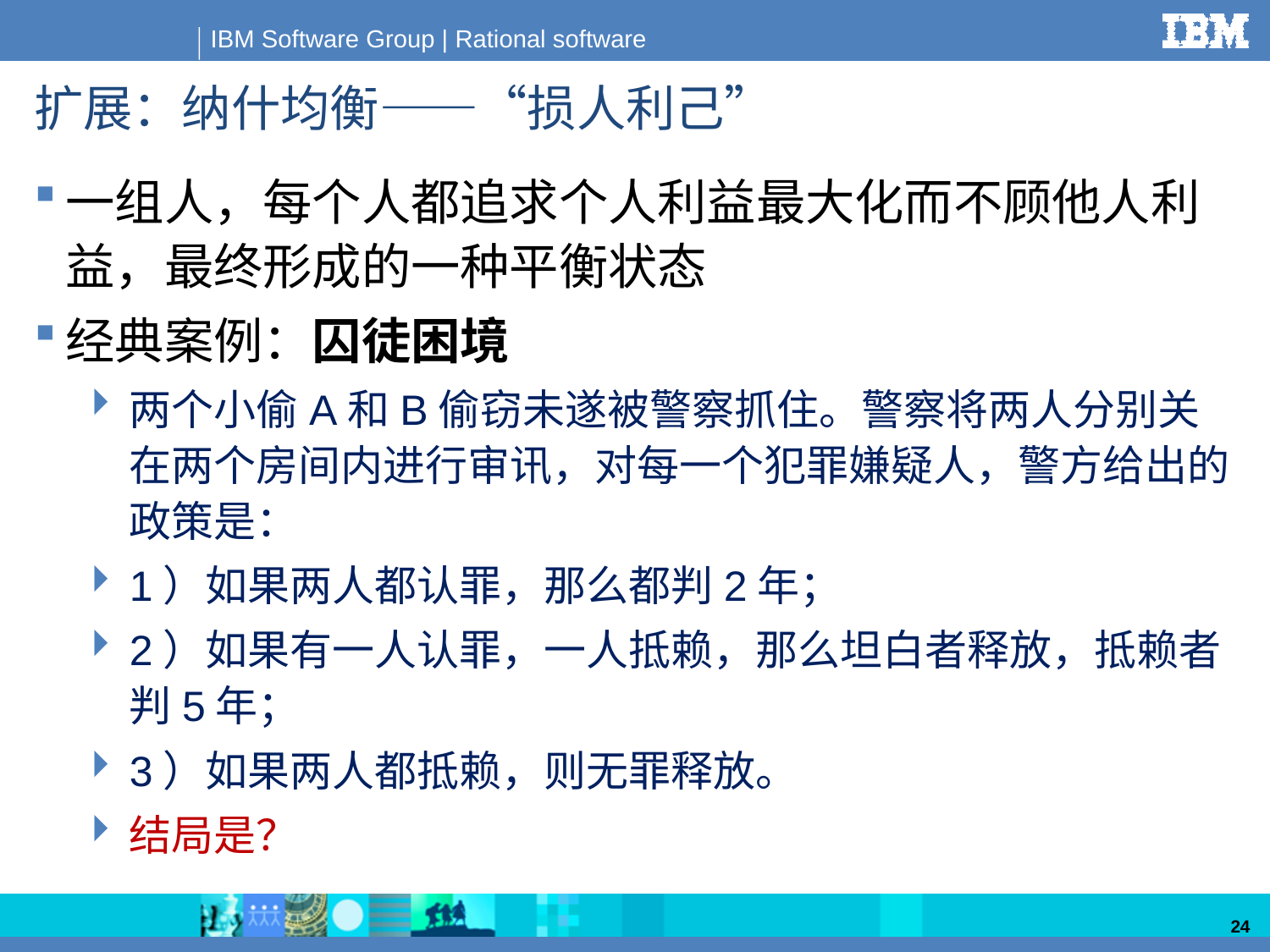

# 扩展：纳什均衡——“损人利己”
一组人，每个人都追求个人利益最大化而不顾他人利益，最终形成的一种平衡状态
经典案例：囚徒困境
两个小偷A和B偷窃未遂被警察抓住。警察将两人分别关在两个房间内进行审讯，对每一个犯罪嫌疑人，警方给出的政策是：
1）如果两人都认罪，那么都判2年；
2）如果有一人认罪，一人抵赖，那么坦白者释放，抵赖者判5年；
3）如果两人都抵赖，则无罪释放。
结局是？
24